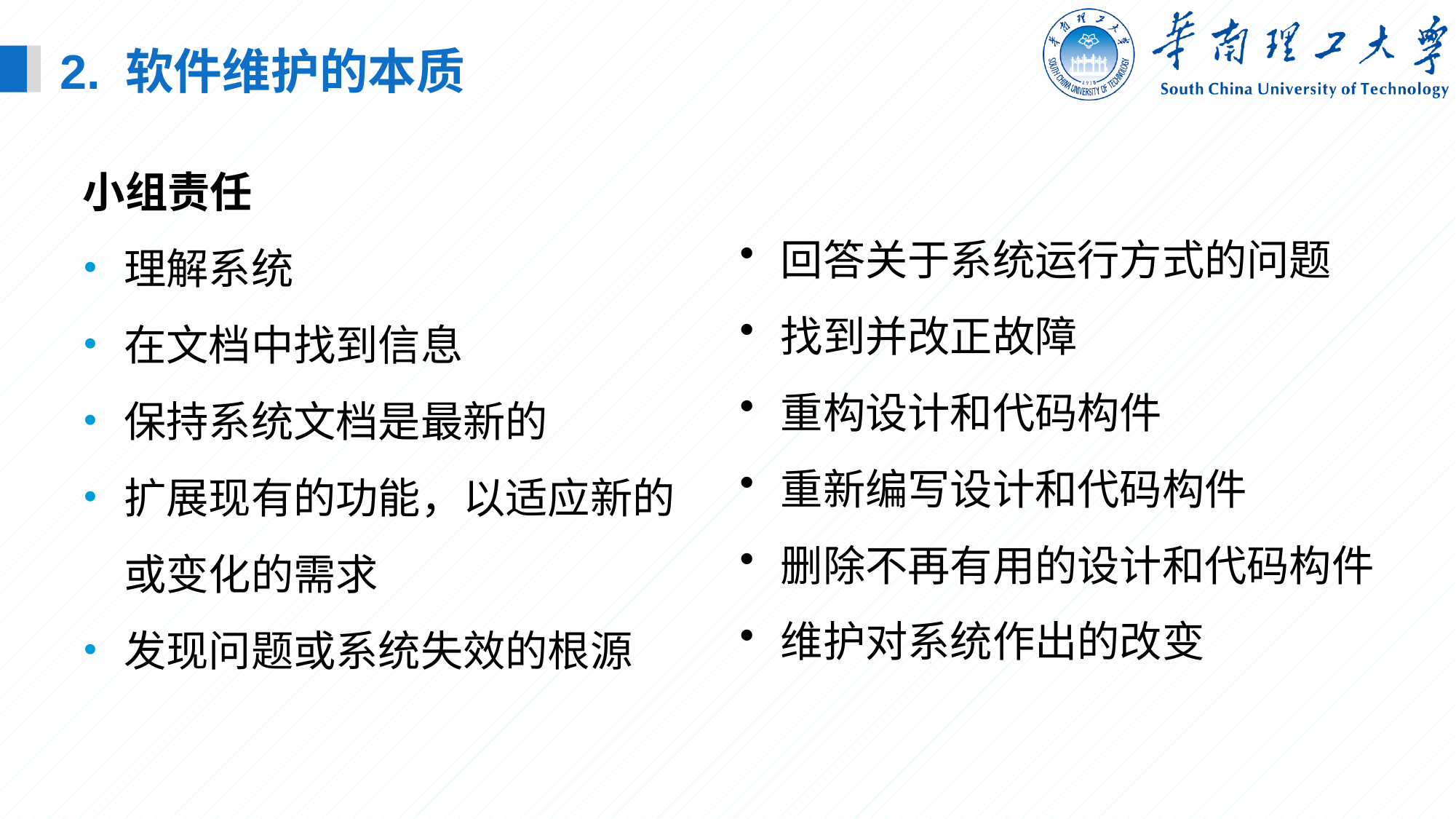

2. 软件维护的本质
小组责任
理解系统
在文档中找到信息
保持系统文档是最新的
扩展现有的功能，以适应新的或变化的需求
发现问题或系统失效的根源

回答关于系统运行方式的问题
找到并改正故障
重构设计和代码构件
重新编写设计和代码构件
删除不再有用的设计和代码构件
维护对系统作出的改变